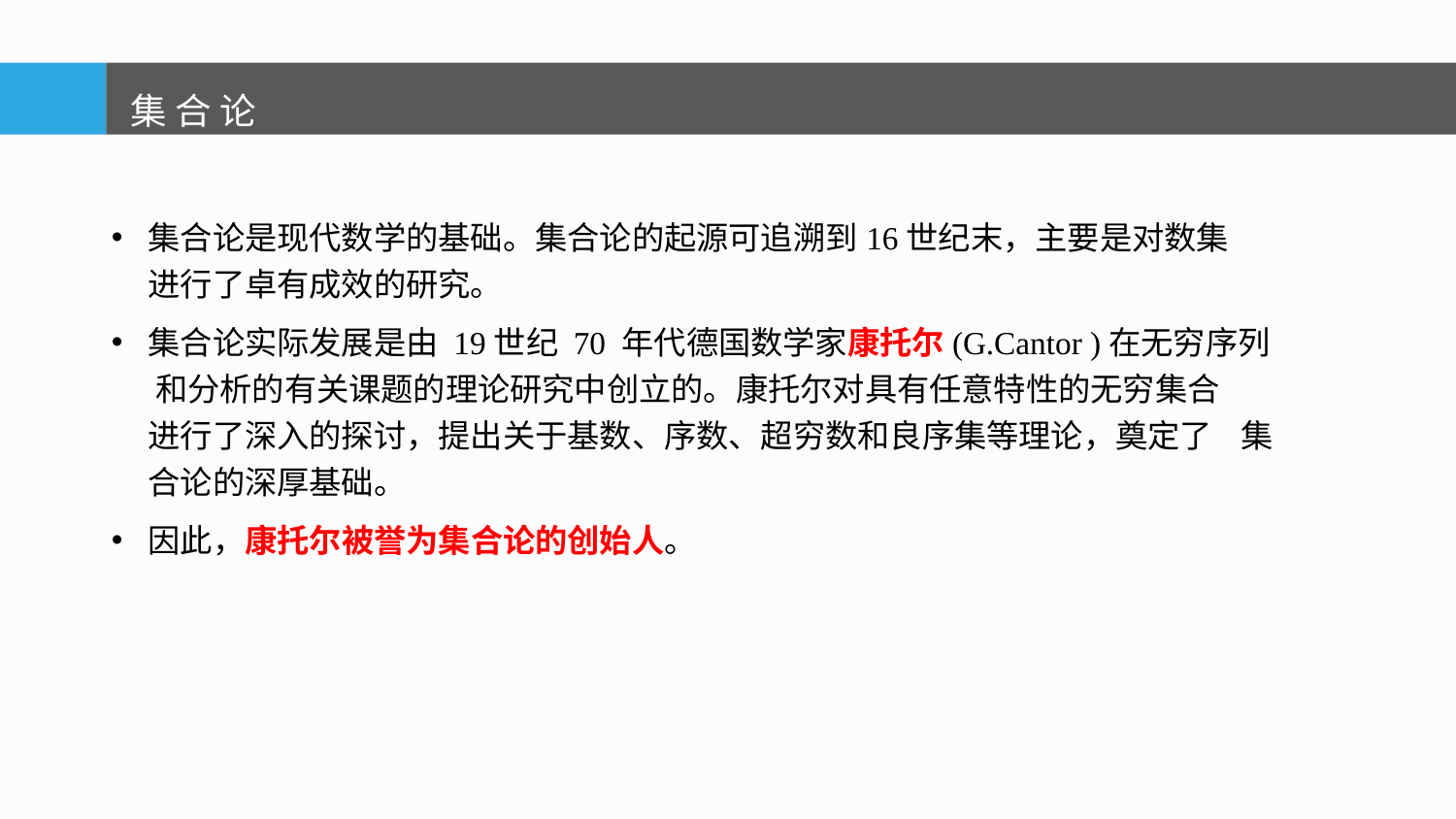

集 合 论

集合论是现代数学的基础。集合论的起源可追溯到16世纪末，主要是对数集    进行了卓有成效的研究。
集合论实际发展是由 19世纪 70 年代德国数学家康托尔(G.Cantor )在无穷序列   和分析的有关课题的理论研究中创立的。康托尔对具有任意特性的无穷集合     进行了深入的探讨，提出关于基数、序数、超穷数和良序集等理论，奠定了    集合论的深厚基础。
因此，康托尔被誉为集合论的创始人。